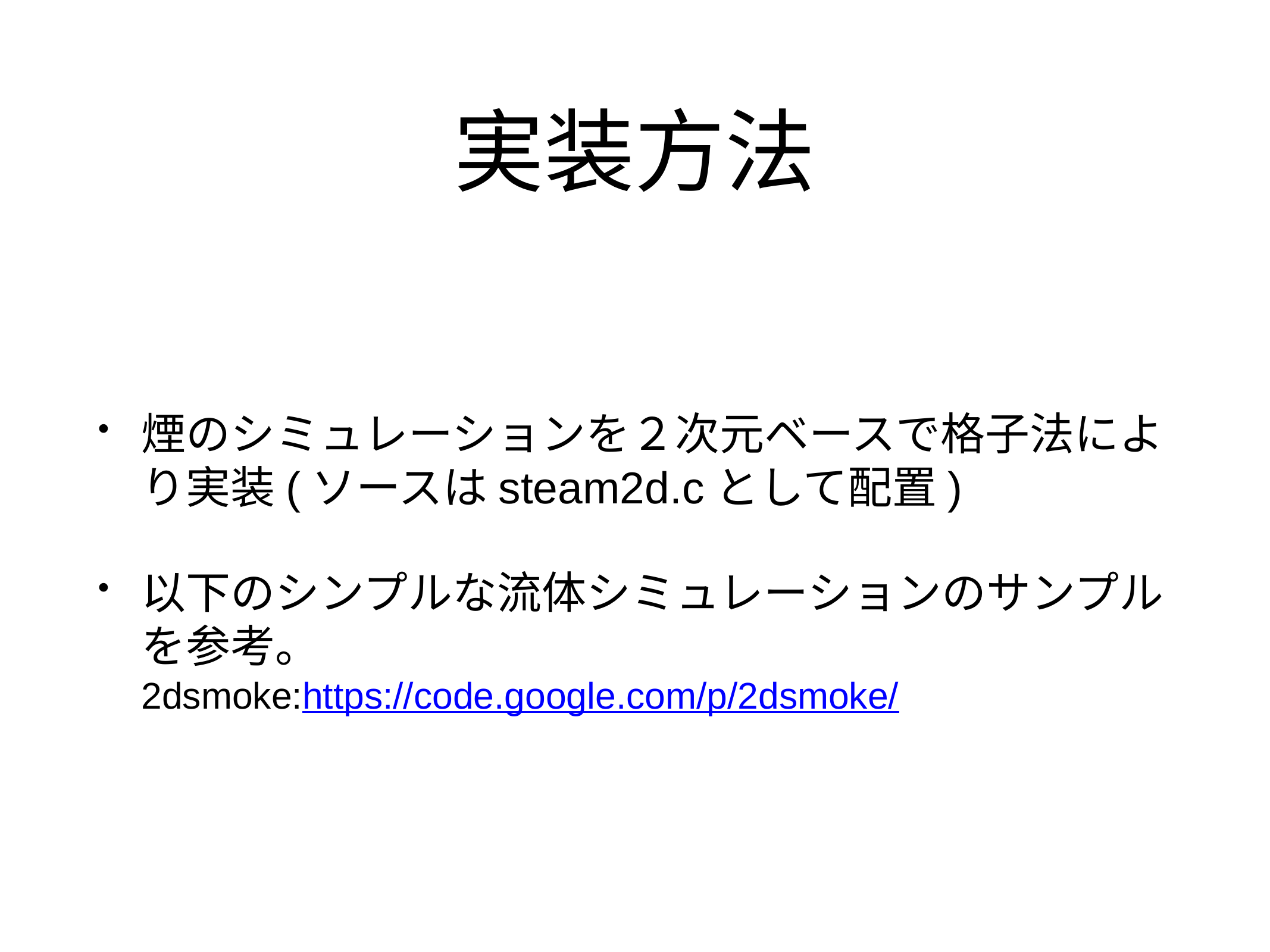

# 実装方法
煙のシミュレーションを２次元ベースで格子法により実装(ソースはsteam2d.cとして配置)
以下のシンプルな流体シミュレーションのサンプルを参考。
2dsmoke:https://code.google.com/p/2dsmoke/